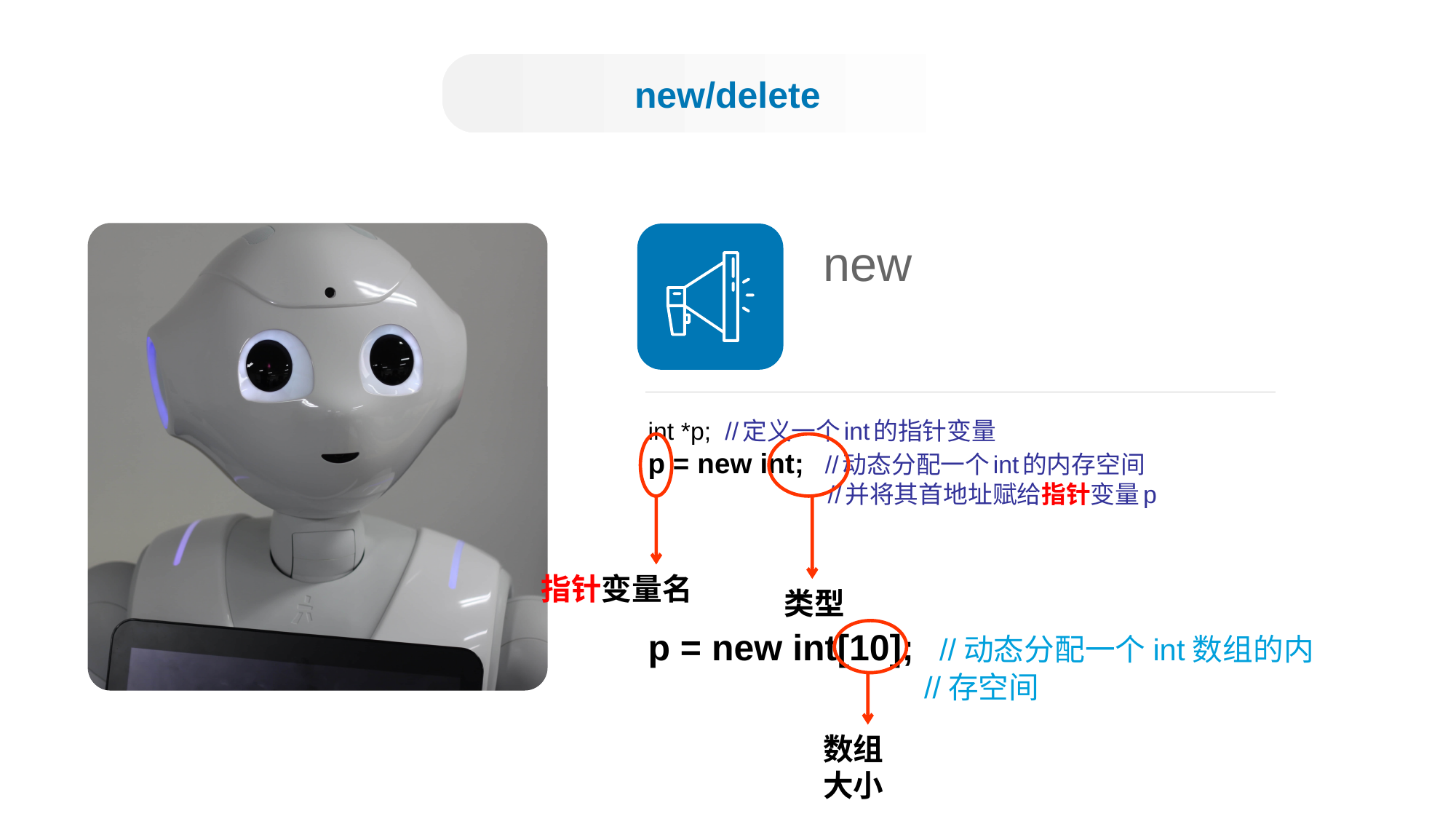

new/delete

new

int *p;  //定义一个int的指针变量
p = new int;   //动态分配一个int的内存空间
                          //并将其首地址赋给指针变量p

指针变量名

类型
p = new int[10];   //动态分配一个int数组的内
                                 //存空间

数组大小